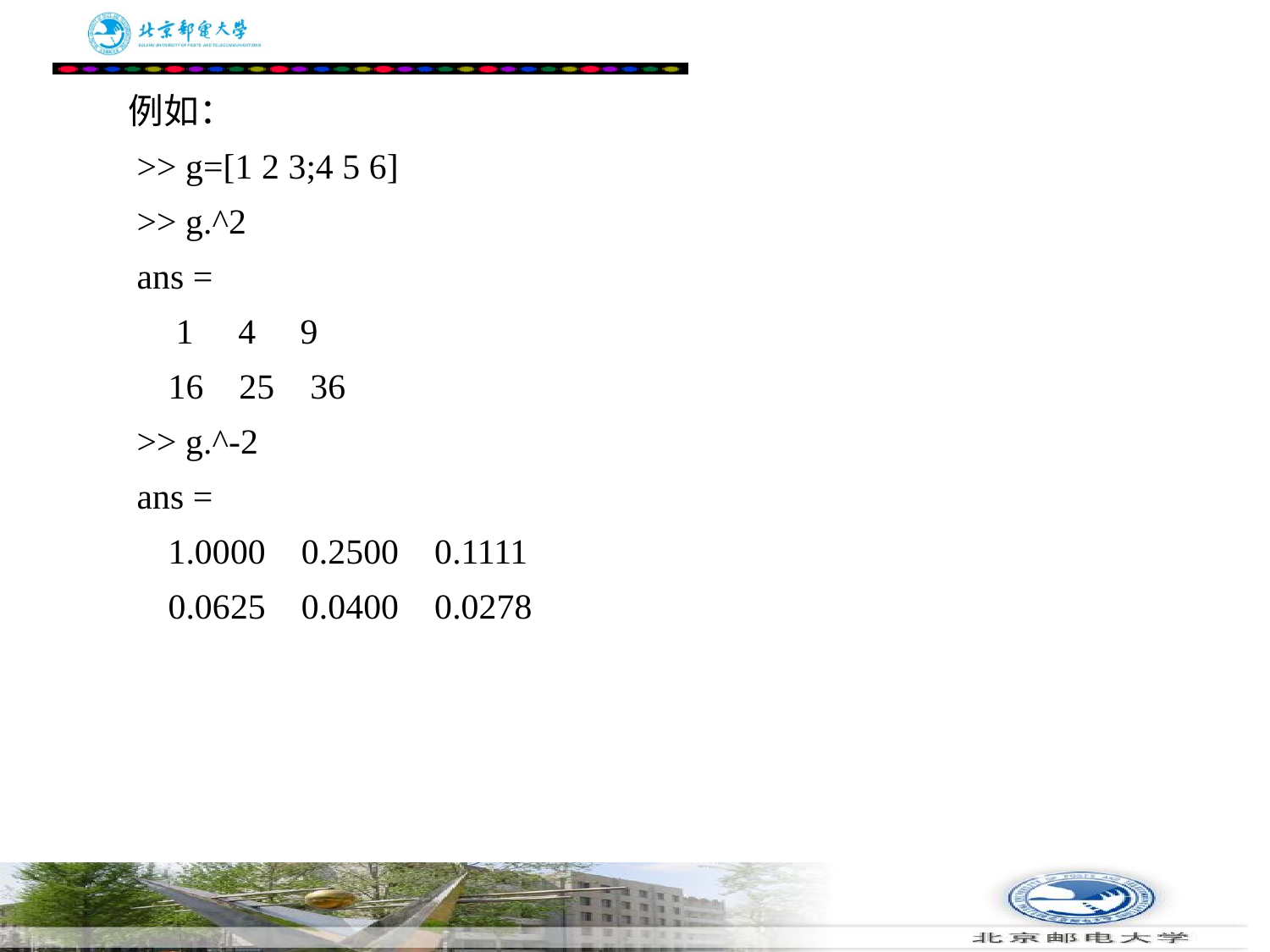

# 例如： 　　>> g=[1 2 3;4 5 6] 　　>> g.^2 　　ans = 　　     1     4     9 　　    16    25    36 　　>> g.^-2 　　ans = 　　    1.0000    0.2500    0.1111 　　    0.0625    0.0400    0.0278